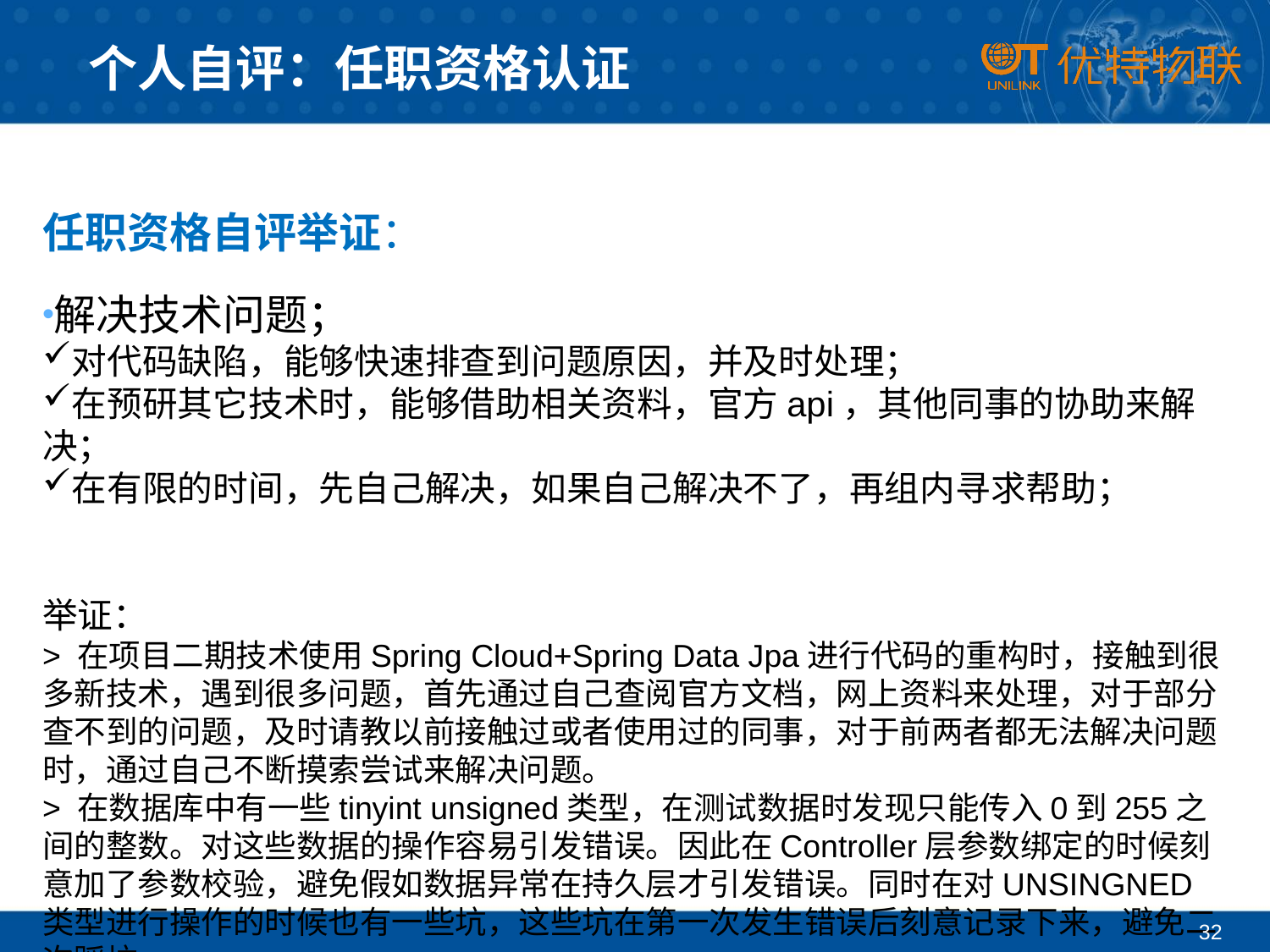

# 个人自评：任职资格认证
任职资格自评举证：
解决技术问题；
对代码缺陷，能够快速排查到问题原因，并及时处理；
在预研其它技术时，能够借助相关资料，官方api，其他同事的协助来解决；
在有限的时间，先自己解决，如果自己解决不了，再组内寻求帮助；

举证：
> 在项目二期技术使用Spring Cloud+Spring Data Jpa进行代码的重构时，接触到很多新技术，遇到很多问题，首先通过自己查阅官方文档，网上资料来处理，对于部分查不到的问题，及时请教以前接触过或者使用过的同事，对于前两者都无法解决问题时，通过自己不断摸索尝试来解决问题。
> 在数据库中有一些tinyint unsigned类型，在测试数据时发现只能传入0到255之间的整数。对这些数据的操作容易引发错误。因此在Controller层参数绑定的时候刻意加了参数校验，避免假如数据异常在持久层才引发错误。同时在对UNSINGNED类型进行操作的时候也有一些坑，这些坑在第一次发生错误后刻意记录下来，避免二次踩坑。

32